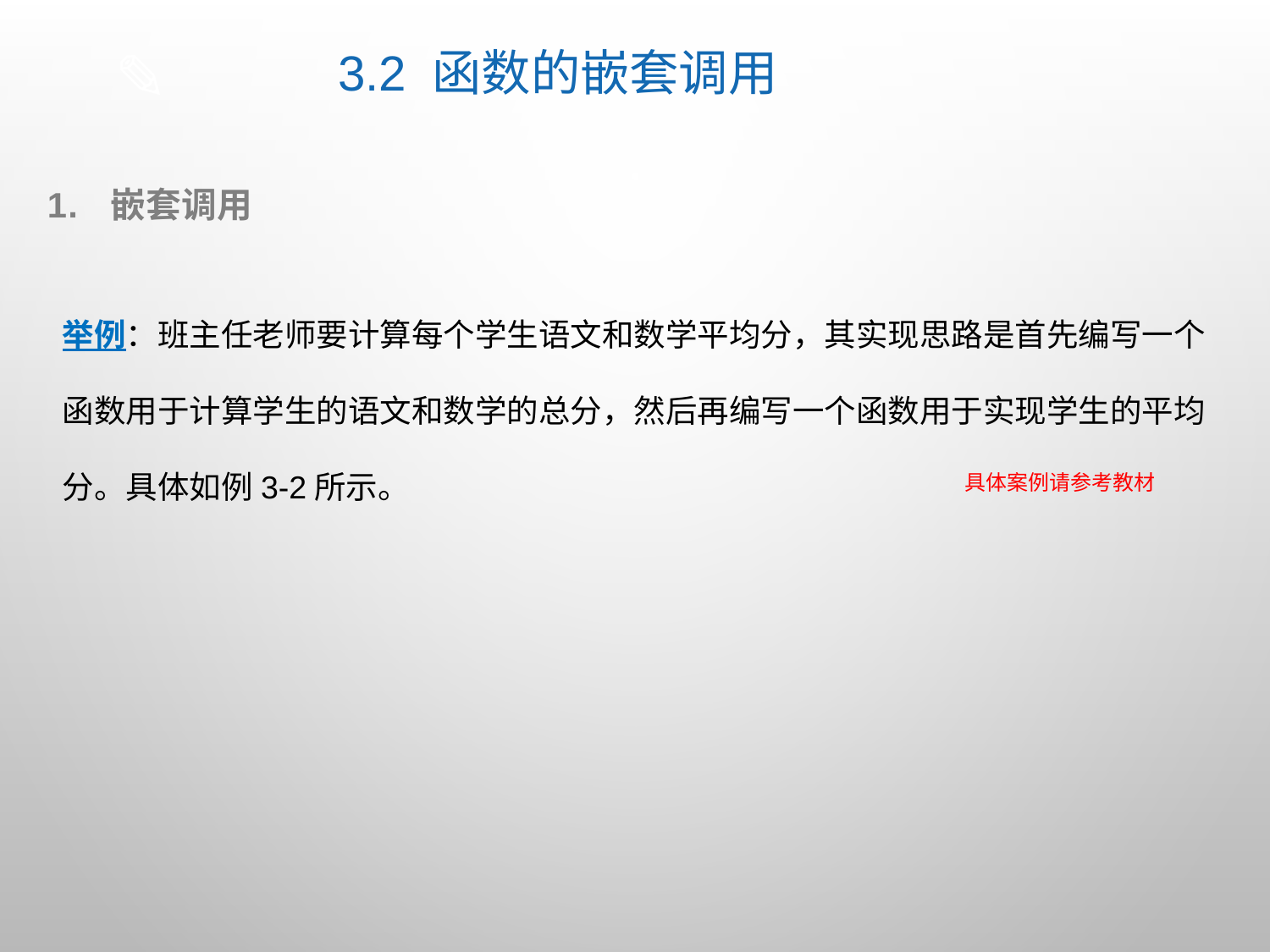

# 3.2 函数的嵌套调用
嵌套调用
举例：班主任老师要计算每个学生语文和数学平均分，其实现思路是首先编写一个函数用于计算学生的语文和数学的总分，然后再编写一个函数用于实现学生的平均分。具体如例3-2所示。
具体案例请参考教材